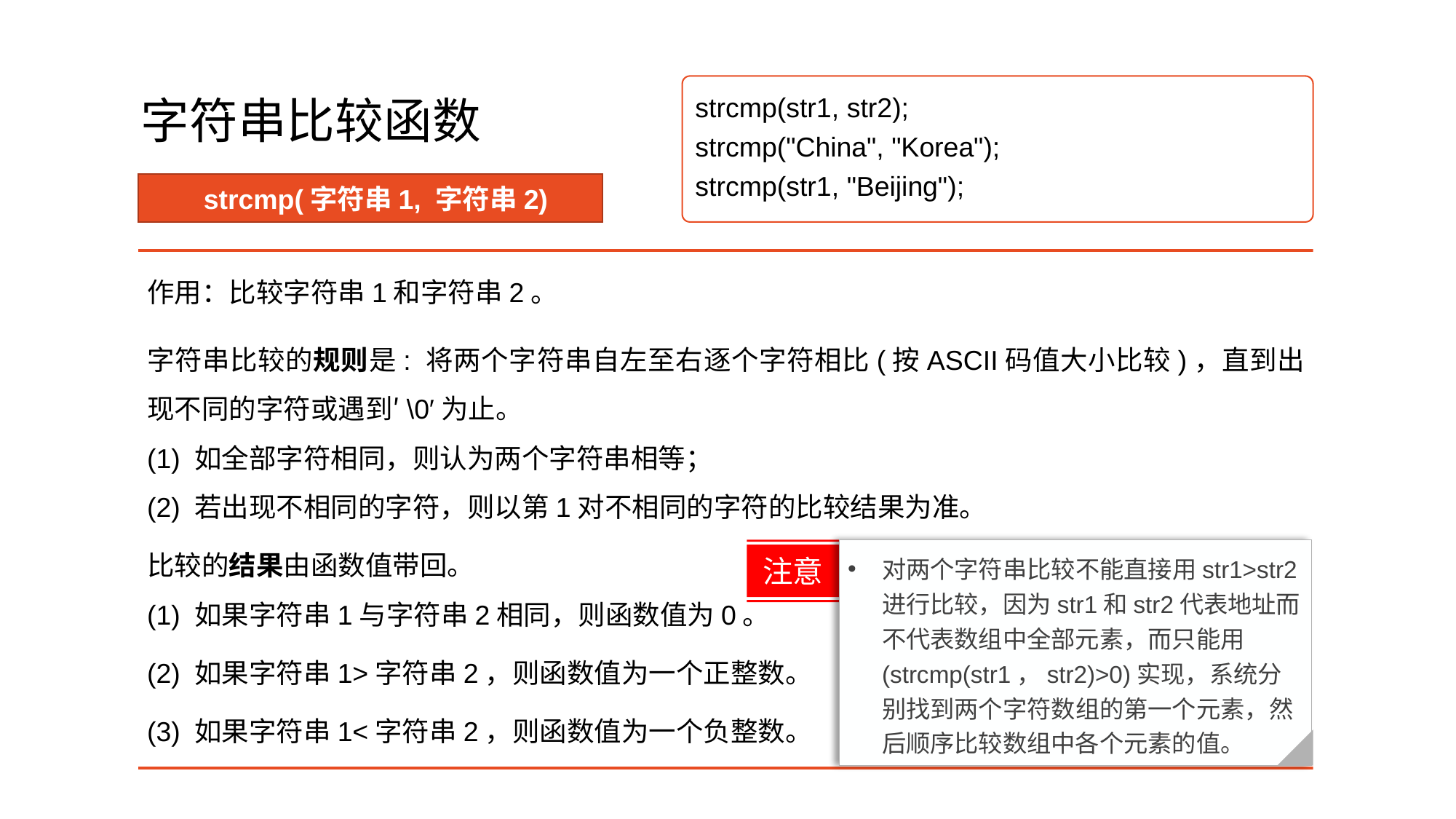

# 字符串比较函数
strcmp(str1, str2);
strcmp("China", "Korea");
strcmp(str1, "Beijing");
strcmp(字符串1, 字符串2)
作用：比较字符串1和字符串2。
字符串比较的规则是: 将两个字符串自左至右逐个字符相比(按ASCII码值大小比较)，直到出现不同的字符或遇到′\0′为止。
(1) 如全部字符相同，则认为两个字符串相等；
(2) 若出现不相同的字符，则以第1对不相同的字符的比较结果为准。
比较的结果由函数值带回。
(1) 如果字符串1与字符串2相同，则函数值为0。
(2) 如果字符串1>字符串2，则函数值为一个正整数。
(3) 如果字符串1<字符串2，则函数值为一个负整数。
注意
对两个字符串比较不能直接用str1>str2进行比较，因为str1和str2代表地址而不代表数组中全部元素，而只能用 (strcmp(str1，str2)>0)实现，系统分别找到两个字符数组的第一个元素，然后顺序比较数组中各个元素的值。